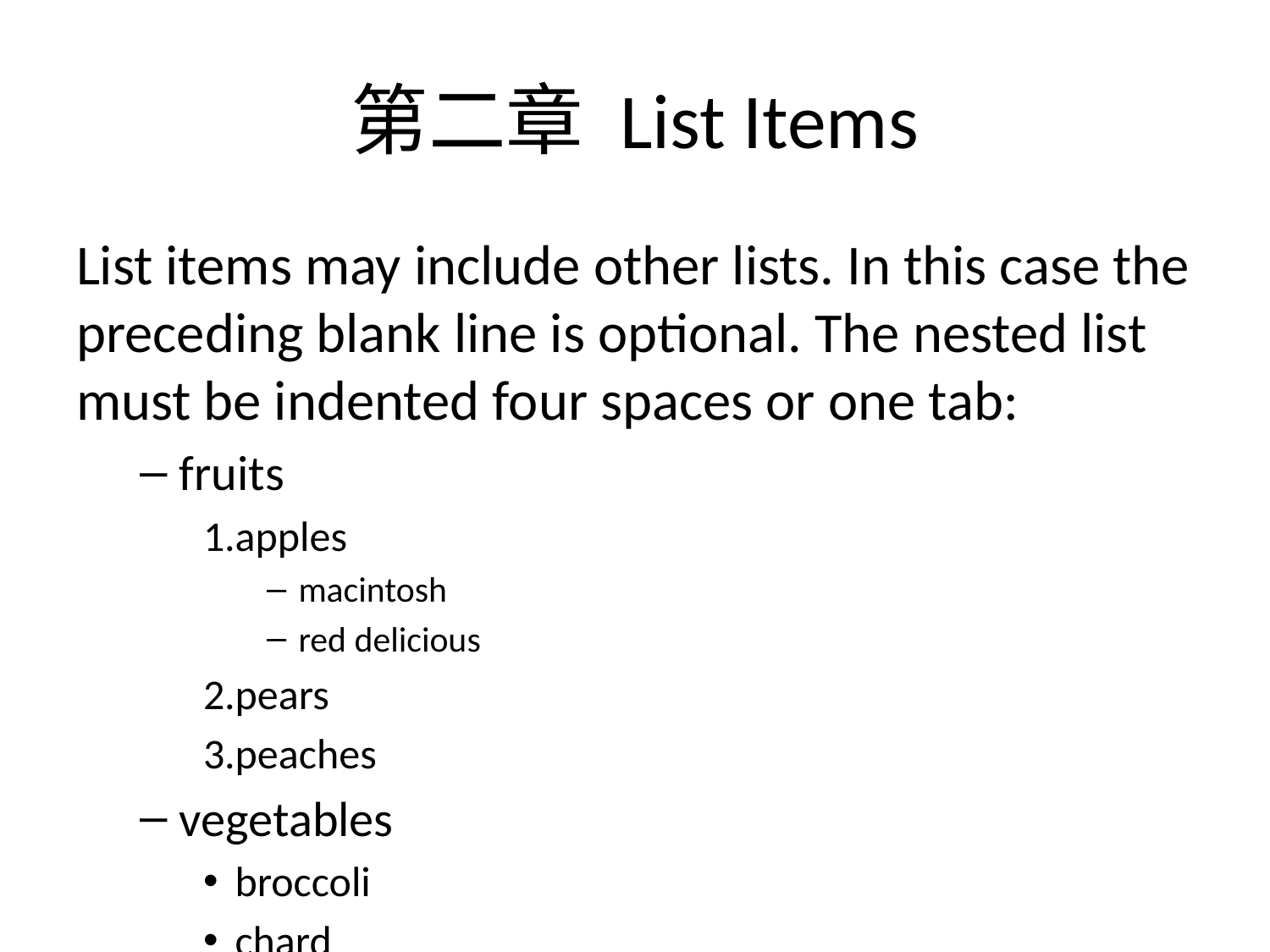

# 第二章 List Items
List items may include other lists. In this case the preceding blank line is optional. The nested list must be indented four spaces or one tab:
fruits
apples
macintosh
red delicious
pears
peaches
vegetables
broccoli
chard
Pandoc also pays attention to the type of list marker used, and to the starting number:
Ninth
Tenth
Eleventh
subone
subtwo
subthree
Pandoc supports definition lists, using the syntax of PHP Markdown Extra with some extensions.
Term 1
Definition 1
Term 2
Definition 2